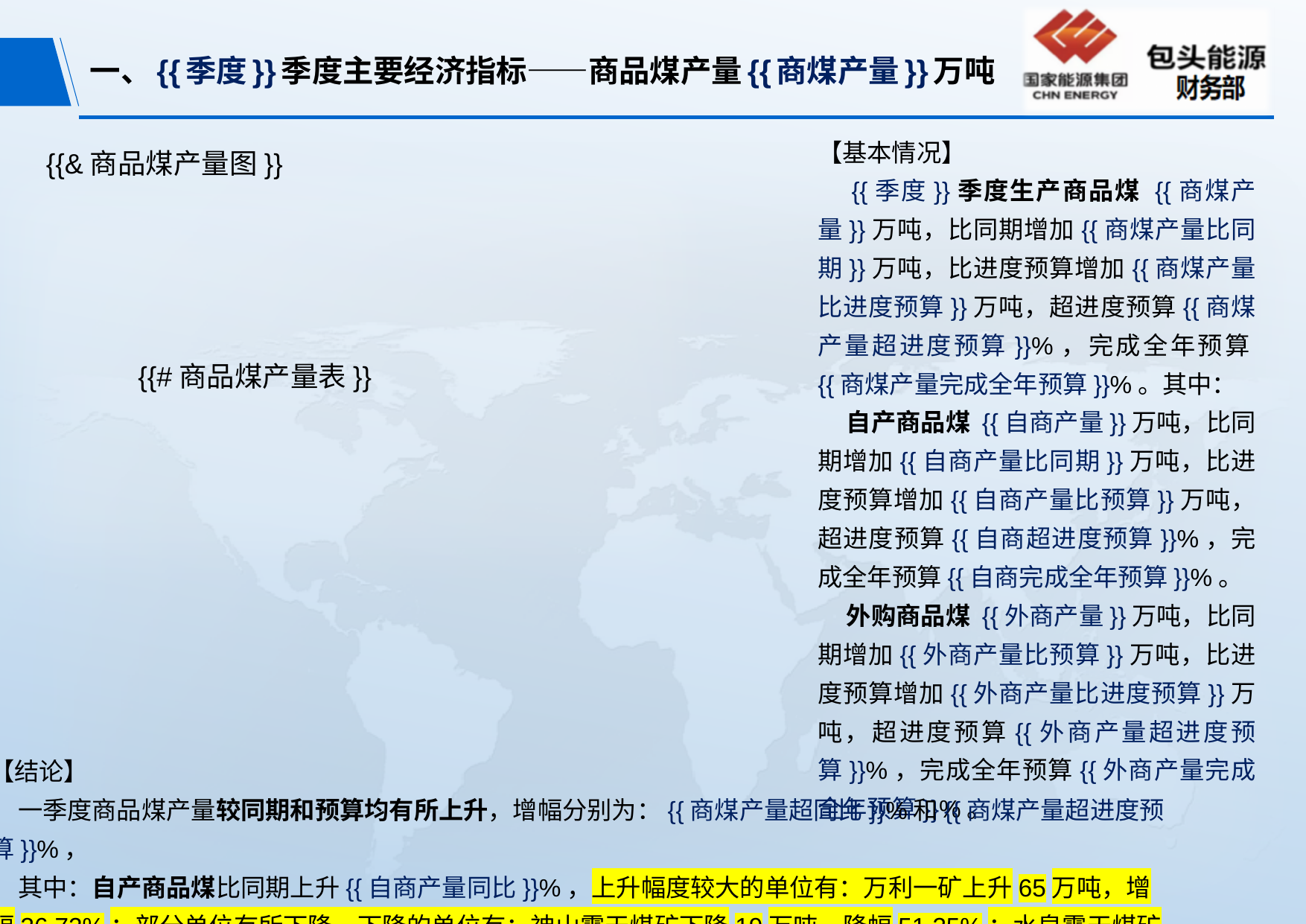

# 一、{{季度}}季度主要经济指标——商品煤产量{{商煤产量}}万吨
【基本情况】
    {{季度}}季度生产商品煤 {{商煤产量}}万吨，比同期增加{{商煤产量比同期}}万吨，比进度预算增加{{商煤产量比进度预算}}万吨，超进度预算{{商煤产量超进度预算}}%，完成全年预算{{商煤产量完成全年预算}}%。其中：
    自产商品煤 {{自商产量}}万吨，比同期增加{{自商产量比同期}}万吨，比进度预算增加{{自商产量比预算}}万吨，超进度预算{{自商超进度预算}}%，完成全年预算{{自商完成全年预算}}%。
    外购商品煤 {{外商产量}}万吨，比同期增加{{外商产量比预算}}万吨，比进度预算增加{{外商产量比进度预算}}万吨，超进度预算{{外商产量超进度预算}}%，完成全年预算{{外商产量完成全年预算}}%。
{{&商品煤产量图}}
{{#商品煤产量表}}
【结论】
    一季度商品煤产量较同期和预算均有所上升，增幅分别为：{{商煤产量超同比}}%和{{商煤产量超进度预算}}%，
    其中：自产商品煤比同期上升{{自商产量同比}}%，上升幅度较大的单位有：万利一矿上升65万吨，增幅36.72%；部分单位有所下降，下降的单位有：神山露天煤矿下降19万吨，降幅51.35%；水泉露天煤矿下降23万吨，降幅43.40%；与预算比大幅增长，增幅为22.94%。
    外购商品煤较同期较预算均有所增长，较同期增幅为{{外商产量超同期}}%，较预算增幅为{{自商超进度预算}}%。
5